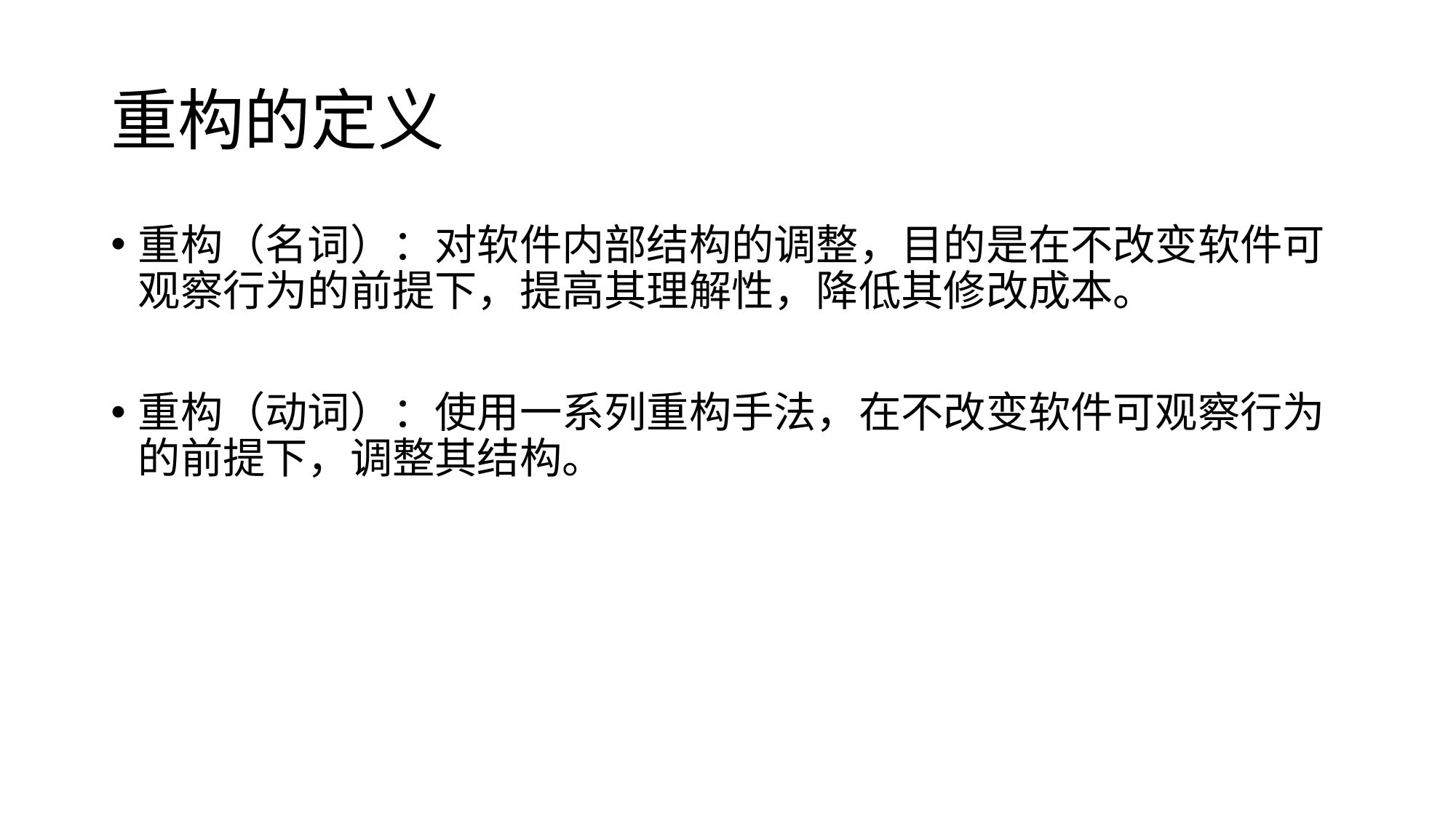

# 重构的定义
重构（名词）：对软件内部结构的调整，目的是在不改变软件可观察行为的前提下，提高其理解性，降低其修改成本。

重构（动词）：使用一系列重构手法，在不改变软件可观察行为的前提下，调整其结构。